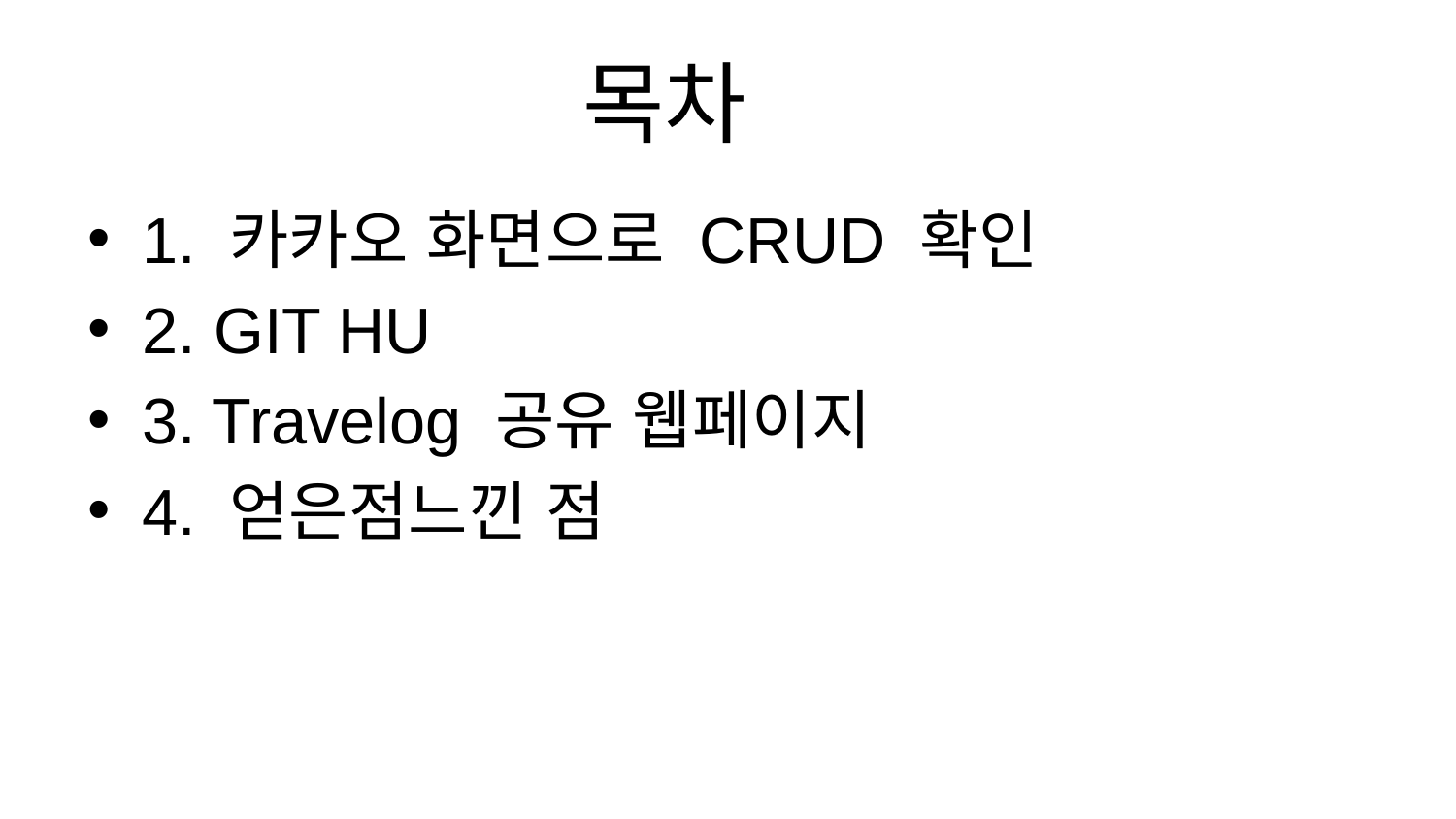

# 목차
1. 카카오 화면으로 CRUD 확인
2. GIT HU
3. Travelog 공유 웹페이지
4. 얻은점느낀 점